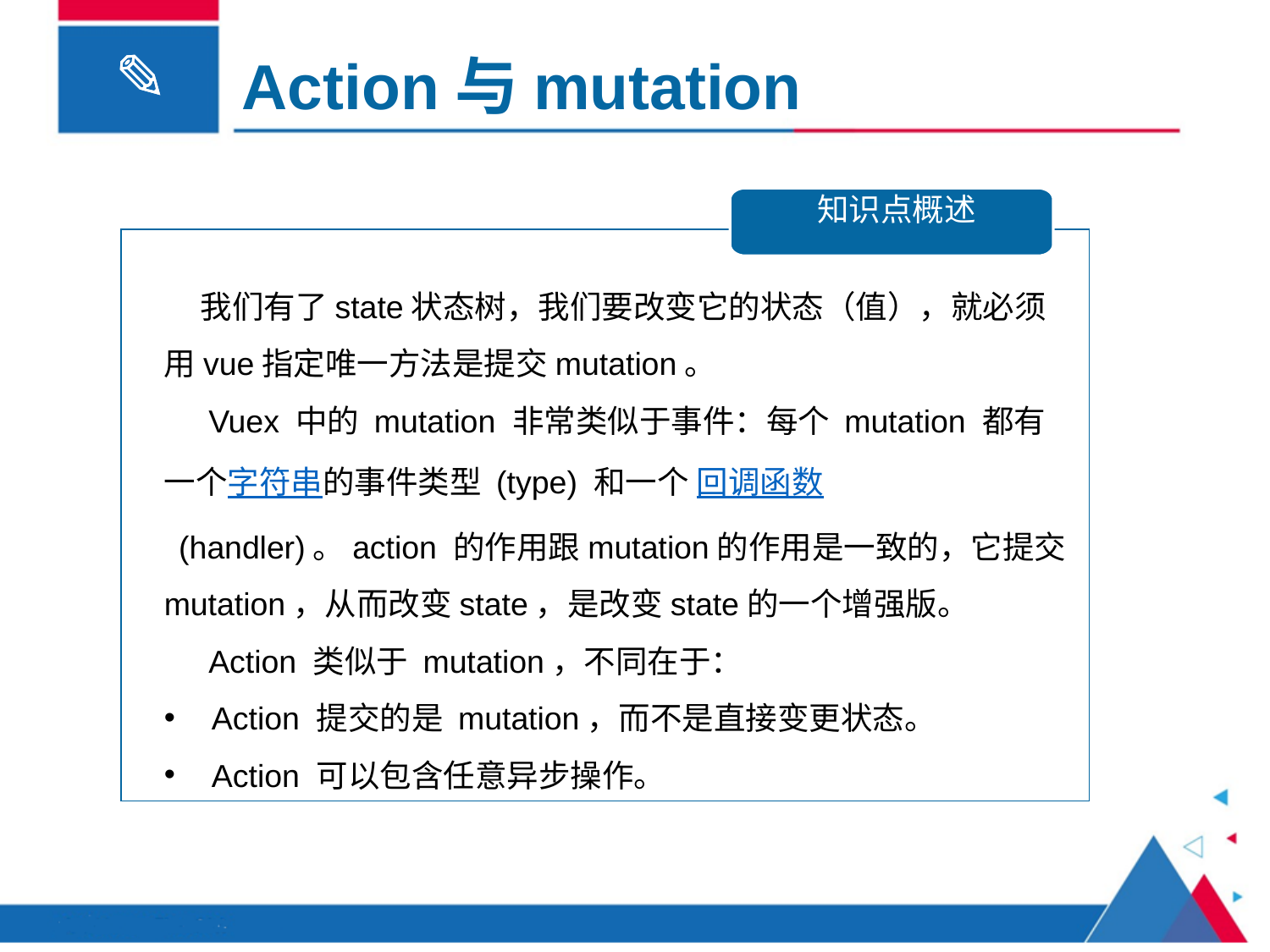

Action与mutation
知识点概述

    我们有了state状态树，我们要改变它的状态（值），就必须用vue指定唯一方法是提交mutation。
     Vuex 中的 mutation 非常类似于事件：每个 mutation 都有一个字符串的事件类型 (type) 和一个 回调函数 (handler)。action 的作用跟mutation的作用是一致的，它提交mutation，从而改变state，是改变state的一个增强版。
     Action 类似于 mutation，不同在于：
Action 提交的是 mutation，而不是直接变更状态。
Action 可以包含任意异步操作。